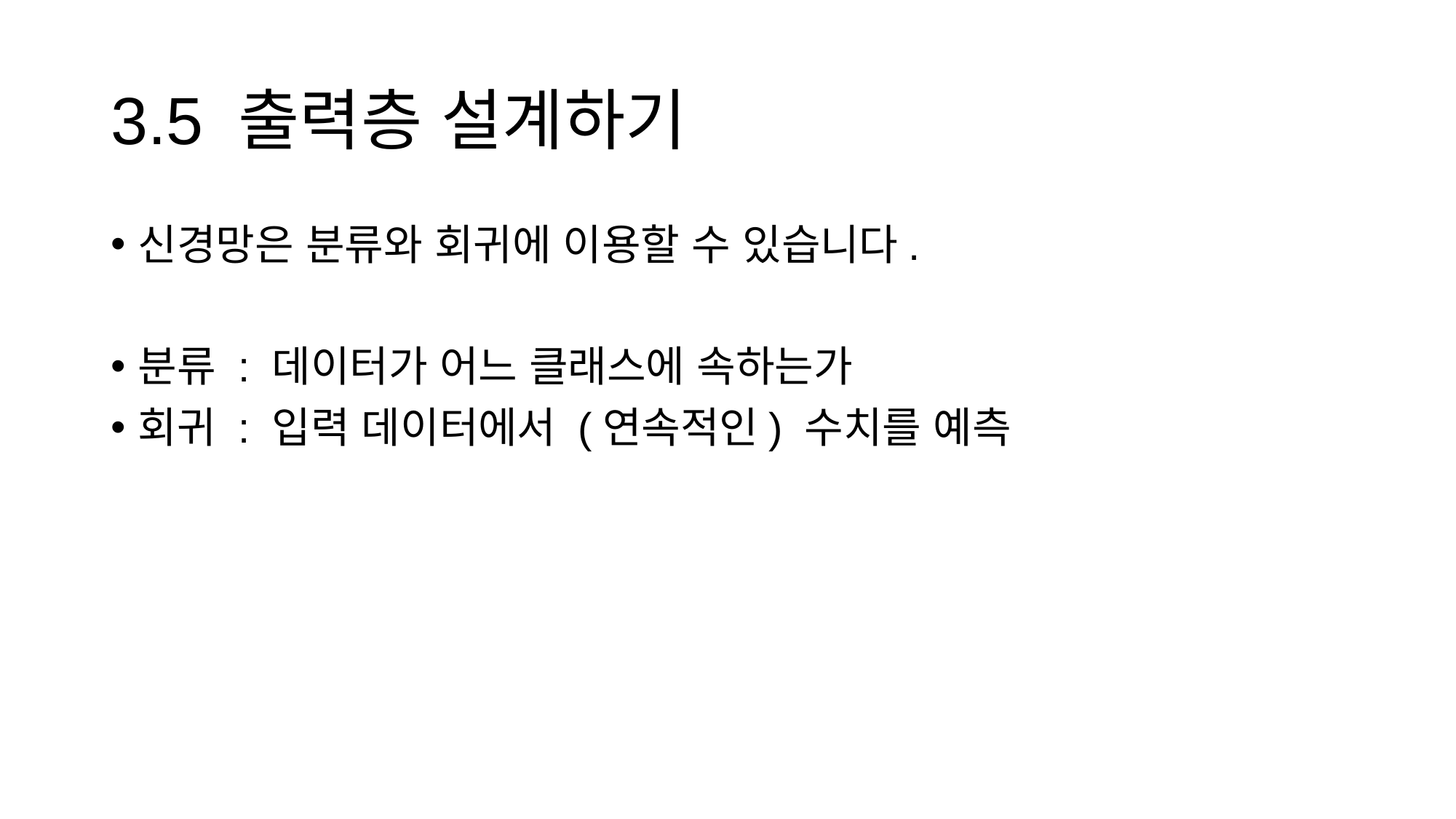

# 3.5 출력층 설계하기
신경망은 분류와 회귀에 이용할 수 있습니다.

분류 : 데이터가 어느 클래스에 속하는가
회귀 : 입력 데이터에서 (연속적인) 수치를 예측